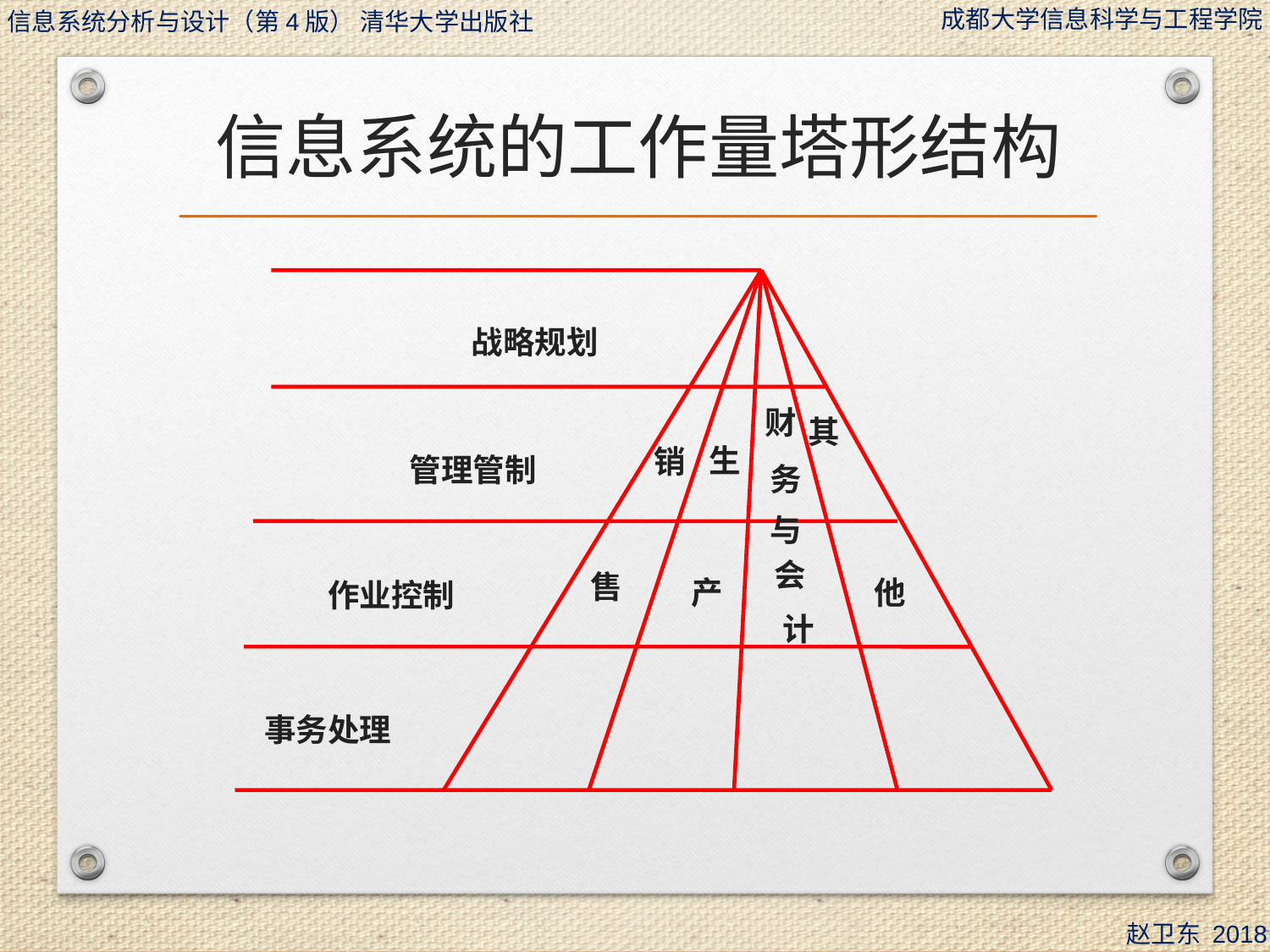

# 信息系统的工作量塔形结构

战略规划

财
其
生
销
管理管制
务
与

会
售
产
他
作业控制
计

事务处理